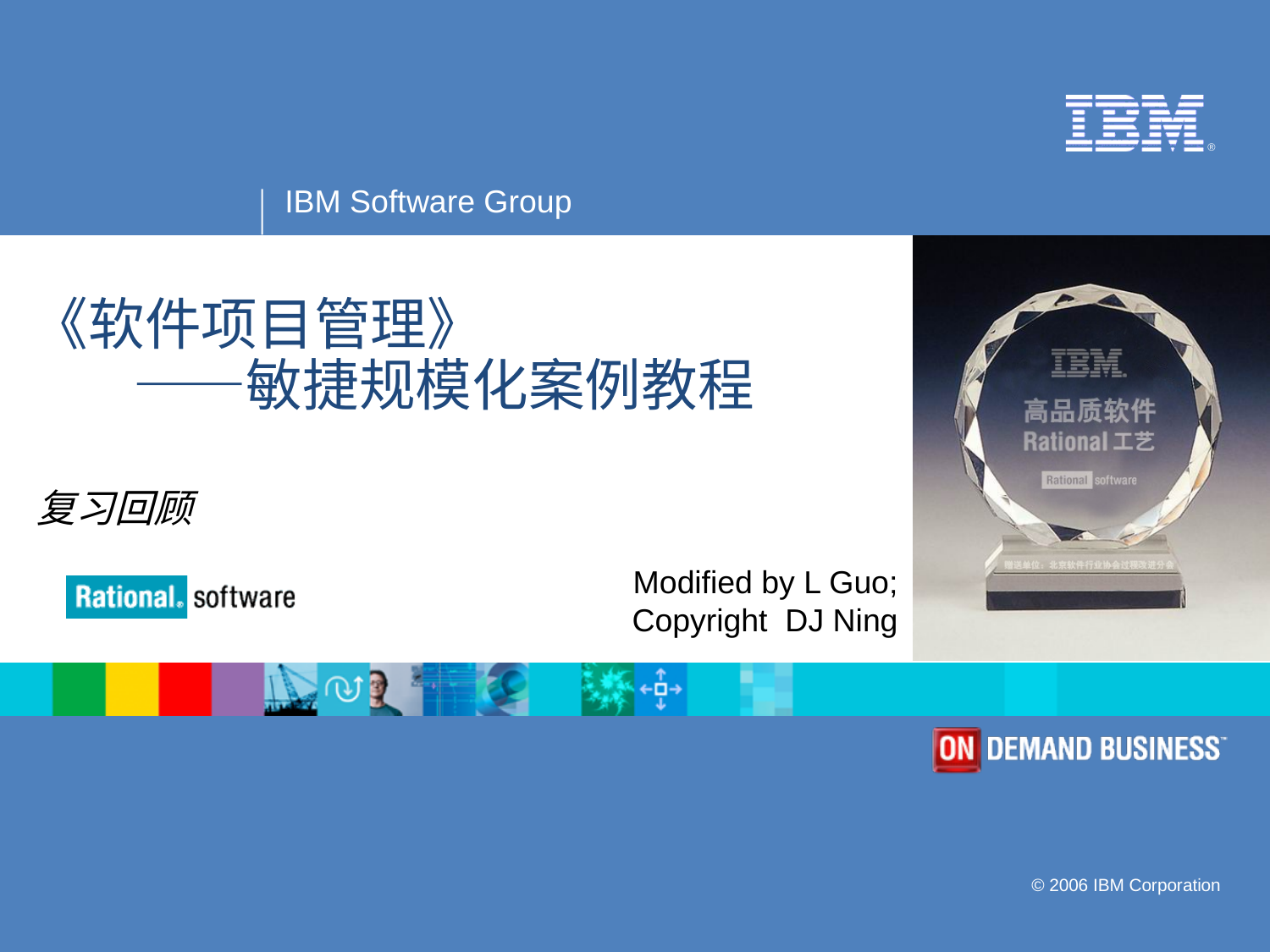

# 《软件项目管理》 ——敏捷规模化案例教程
复习回顾
Modified by L Guo;
Copyright  DJ Ning